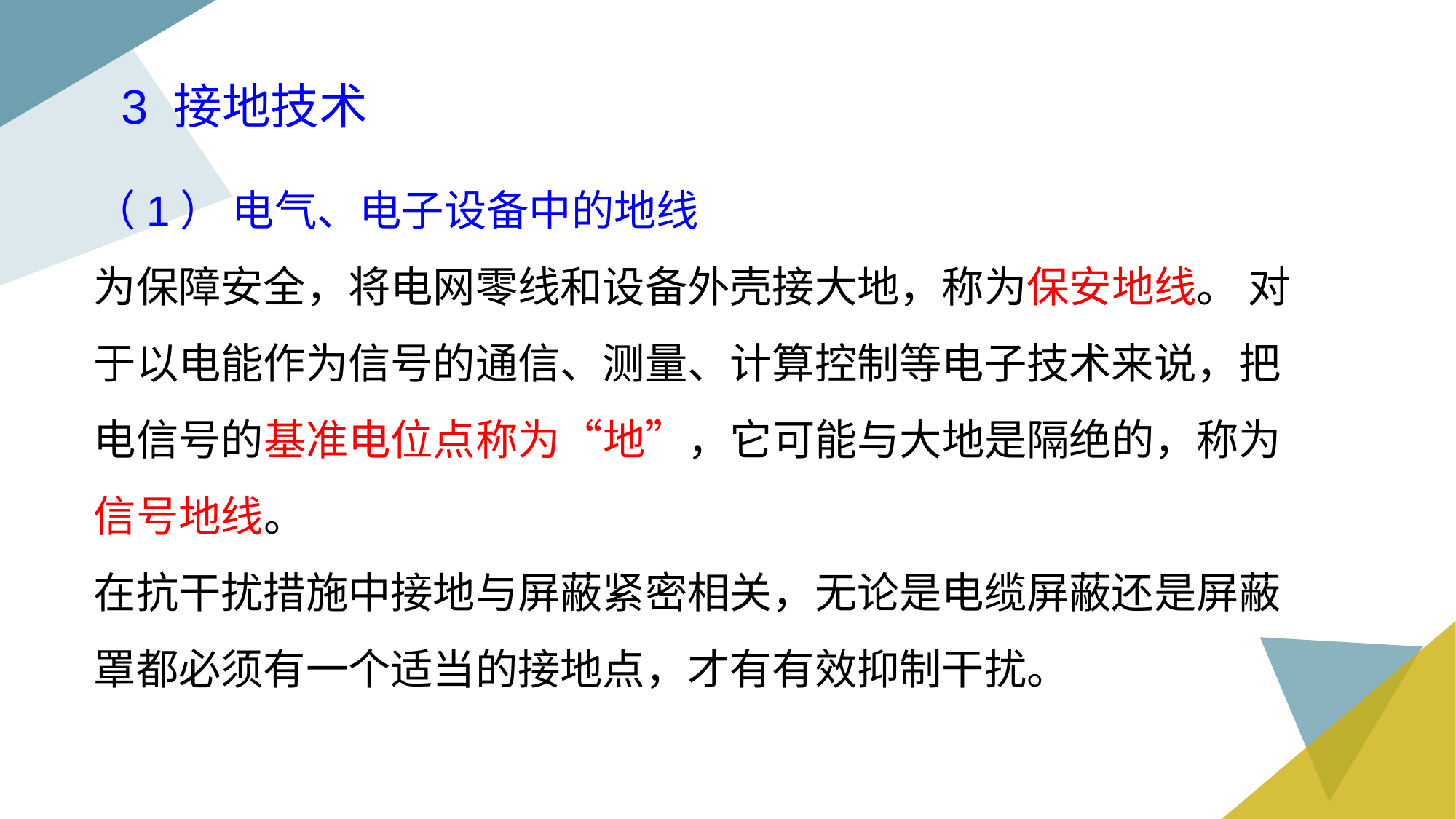

3 接地技术
（1） 电气、电子设备中的地线
为保障安全，将电网零线和设备外壳接大地，称为保安地线。 对于以电能作为信号的通信、测量、计算控制等电子技术来说，把电信号的基准电位点称为“地”，它可能与大地是隔绝的，称为信号地线。
在抗干扰措施中接地与屏蔽紧密相关，无论是电缆屏蔽还是屏蔽罩都必须有一个适当的接地点，才有有效抑制干扰。